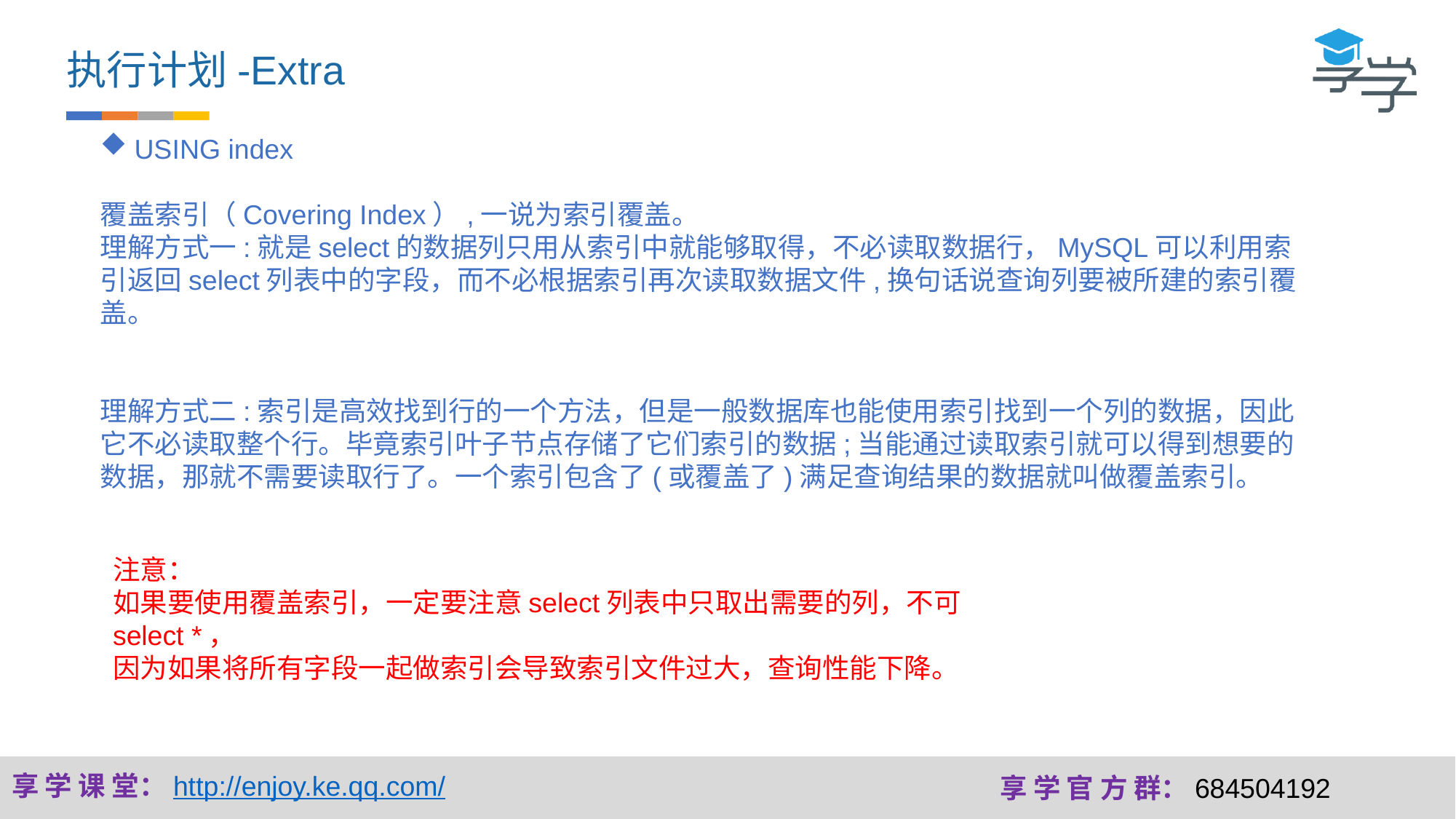

执行计划-Extra

USING index

覆盖索引（Covering Index）,一说为索引覆盖。
理解方式一:就是select的数据列只用从索引中就能够取得，不必读取数据行，MySQL可以利用索引返回select列表中的字段，而不必根据索引再次读取数据文件,换句话说查询列要被所建的索引覆盖。

理解方式二:索引是高效找到行的一个方法，但是一般数据库也能使用索引找到一个列的数据，因此它不必读取整个行。毕竟索引叶子节点存储了它们索引的数据;当能通过读取索引就可以得到想要的数据，那就不需要读取行了。一个索引包含了(或覆盖了)满足查询结果的数据就叫做覆盖索引。
注意：
如果要使用覆盖索引，一定要注意select列表中只取出需要的列，不可select *，
因为如果将所有字段一起做索引会导致索引文件过大，查询性能下降。